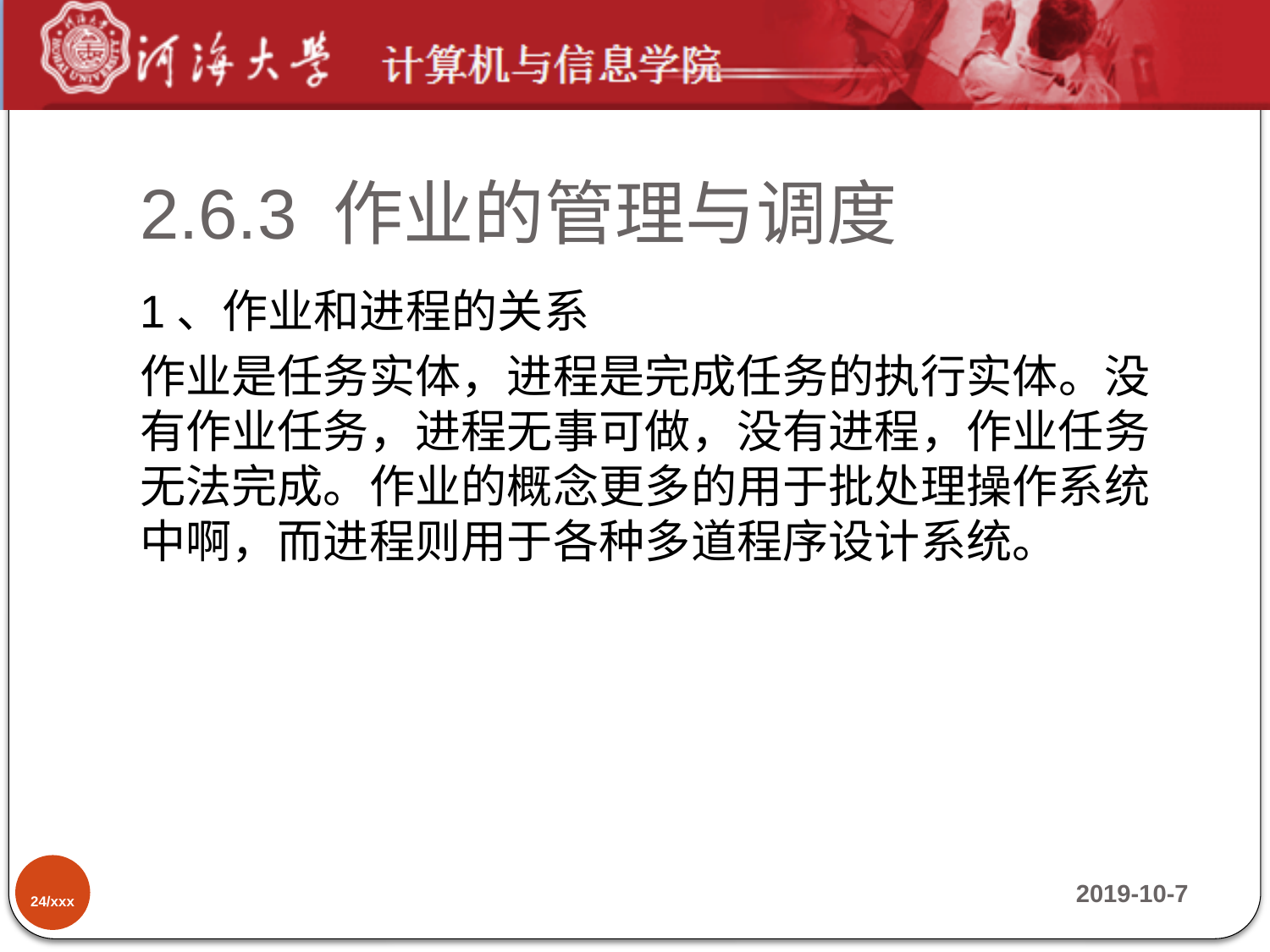

# 2.6.3 作业的管理与调度
1、作业和进程的关系
作业是任务实体，进程是完成任务的执行实体。没有作业任务，进程无事可做，没有进程，作业任务无法完成。作业的概念更多的用于批处理操作系统中啊，而进程则用于各种多道程序设计系统。

24/xxx
2019-10-7